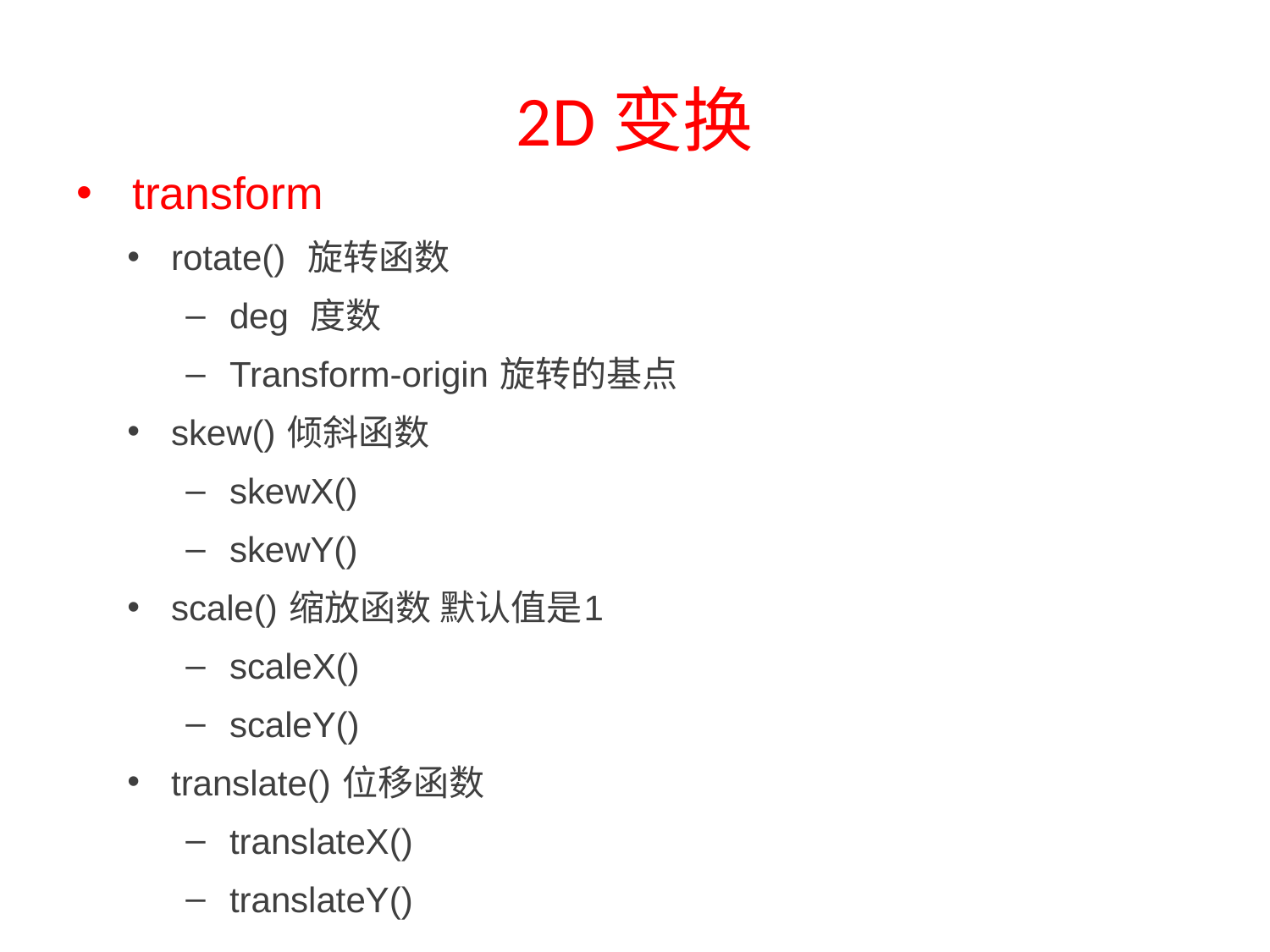

# 2D变换
 transform
rotate()  旋转函数
deg  度数
Transform-origin 旋转的基点
skew() 倾斜函数
skewX()
skewY()
scale() 缩放函数 默认值是1
scaleX()
scaleY()
translate() 位移函数
translateX()
translateY()